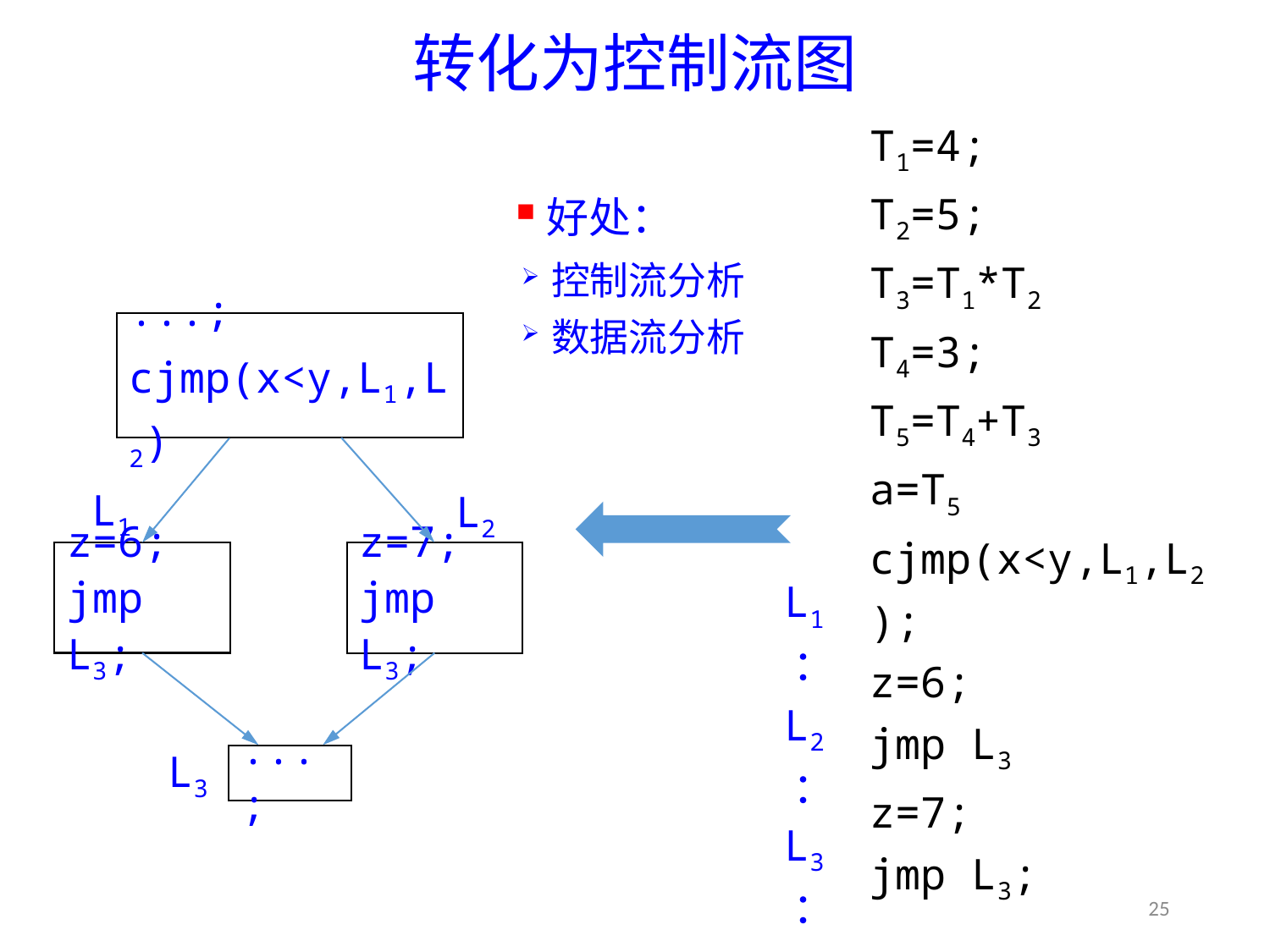

# 转化为控制流图
T1=4;
T2=5;
T3=T1*T2
T4=3;
T5=T4+T3
a=T5
cjmp(x<y,L1,L2);
z=6;
jmp L3
z=7;
jmp L3;

L1：
L2：
L3：
好处：
控制流分析
数据流分析
...;
cjmp(x<y,L1,L2)
L1
L2
z=7;
jmp L3;
z=6;
jmp L3;
L3
...;

25